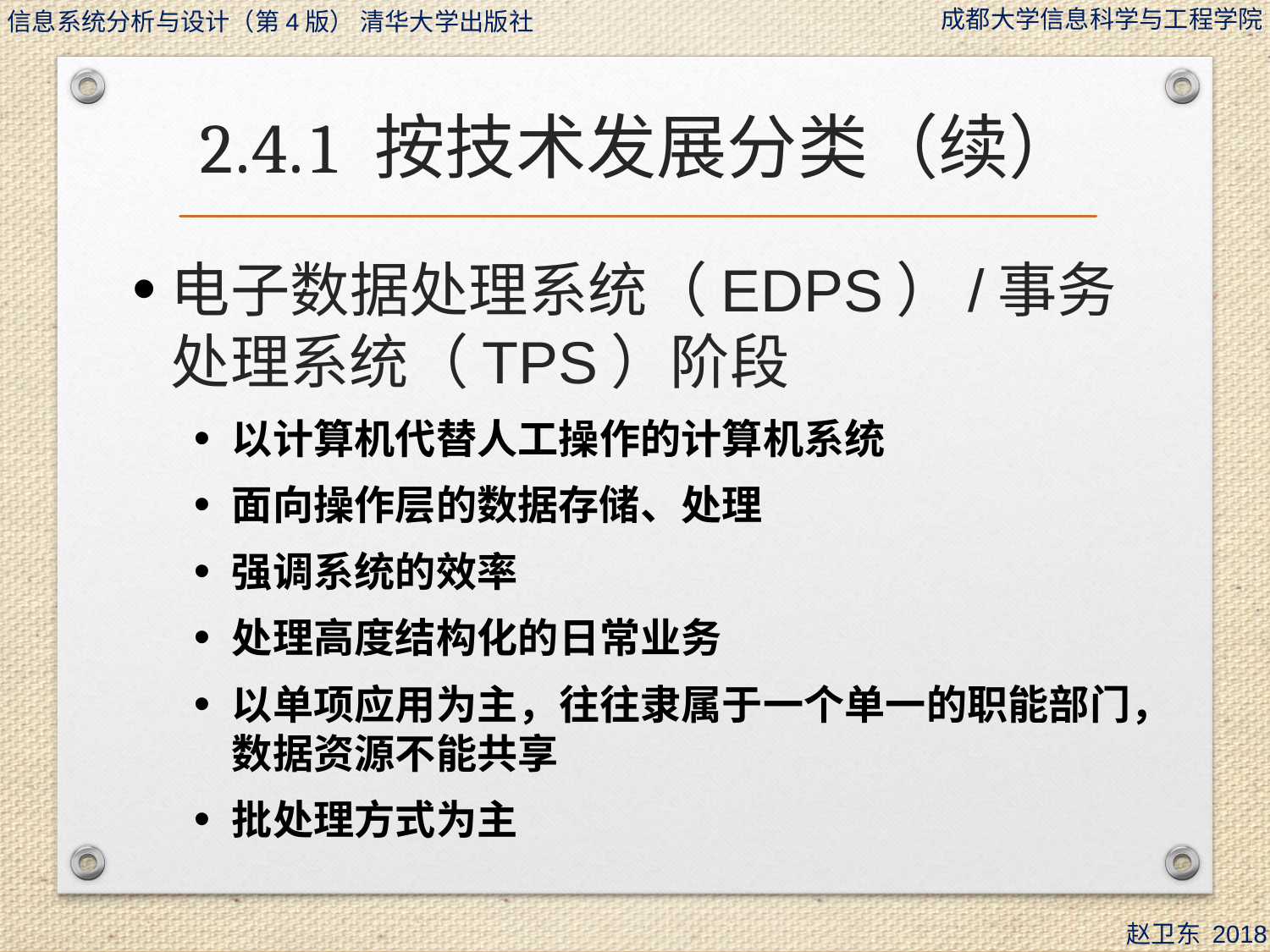

# 2.4.1 按技术发展分类（续）
电子数据处理系统（EDPS）/事务处理系统（TPS）阶段
以计算机代替人工操作的计算机系统
面向操作层的数据存储、处理
强调系统的效率
处理高度结构化的日常业务
以单项应用为主，往往隶属于一个单一的职能部门，数据资源不能共享
批处理方式为主